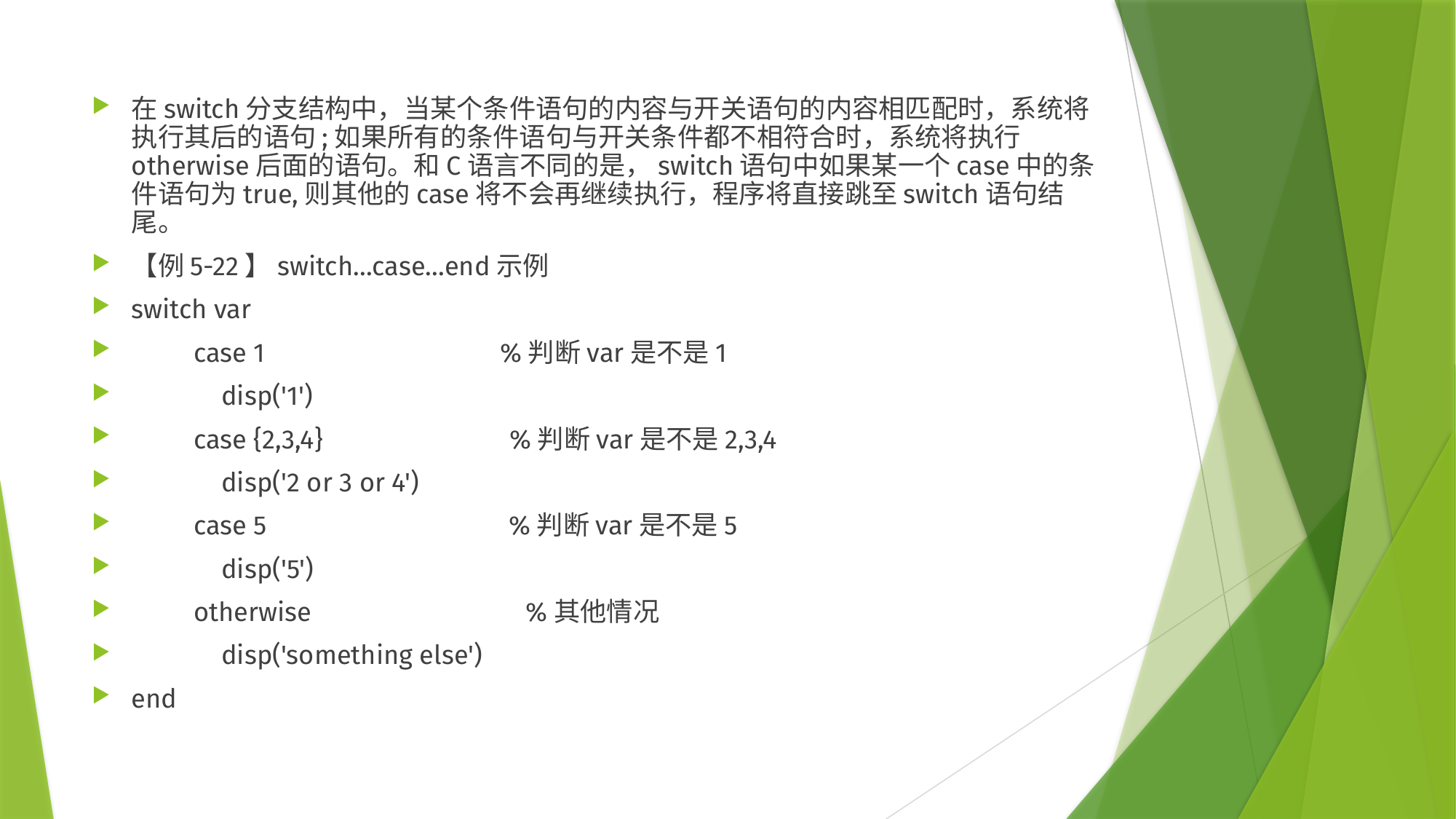

在switch分支结构中，当某个条件语句的内容与开关语句的内容相匹配时，系统将执行其后的语句;如果所有的条件语句与开关条件都不相符合时，系统将执行otherwise后面的语句。和C语言不同的是，switch语句中如果某一个case中的条件语句为true,则其他的case将不会再继续执行，程序将直接跳至switch语句结尾。
【例5-22】switch…case…end示例
switch var
         case 1                                  %判断var是不是1
             disp('1')
         case {2,3,4}                           %判断var是不是2,3,4
             disp('2 or 3 or 4')
         case 5                                   %判断var是不是5
             disp('5')
         otherwise                               %其他情况
             disp('something else')
end